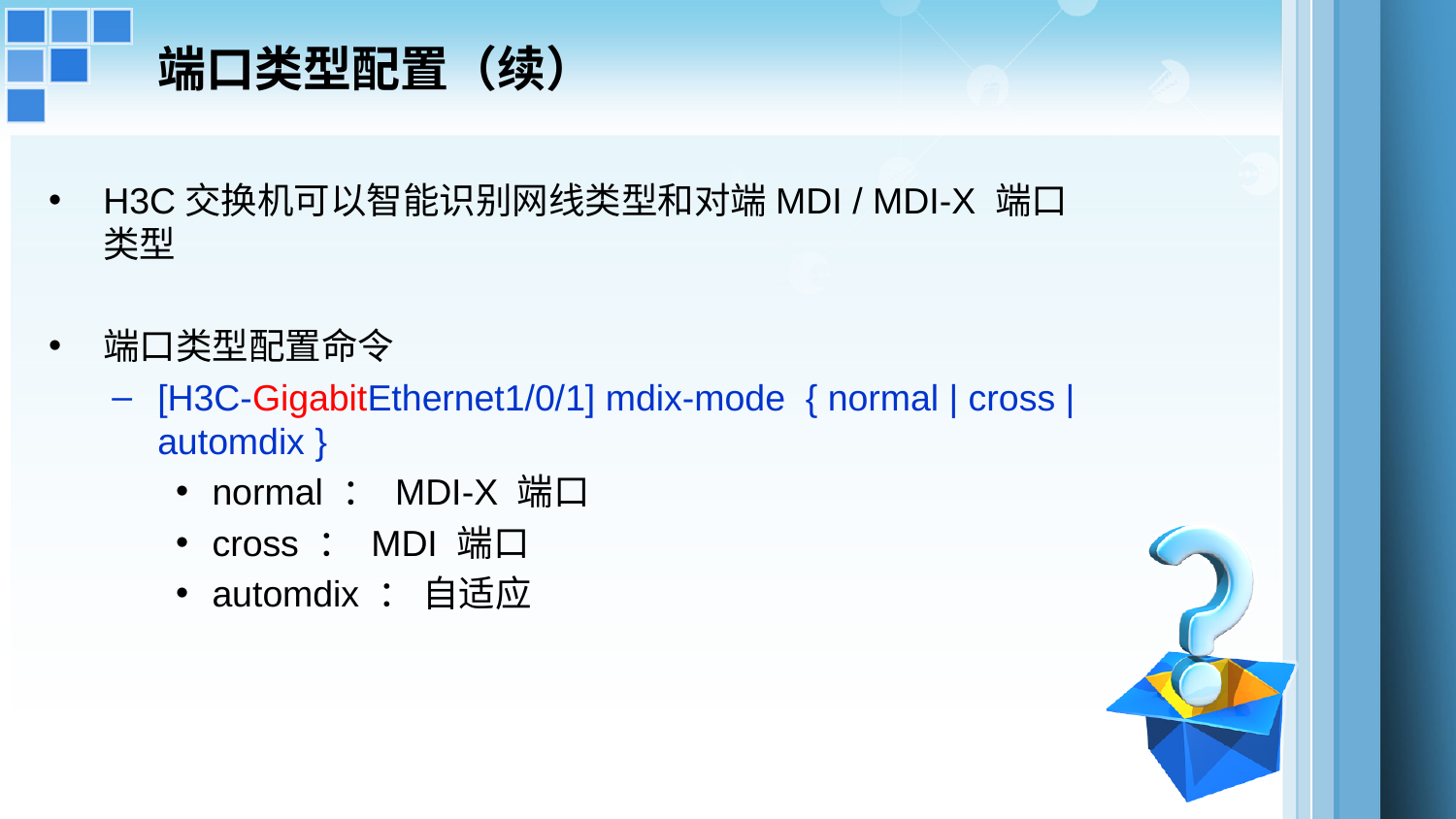

端口类型配置（续）
H3C交换机可以智能识别网线类型和对端MDI / MDI-X 端口类型

端口类型配置命令
[H3C-GigabitEthernet1/0/1] mdix-mode  { normal | cross | automdix }
normal ： MDI-X 端口
cross ： MDI 端口
automdix ： 自适应